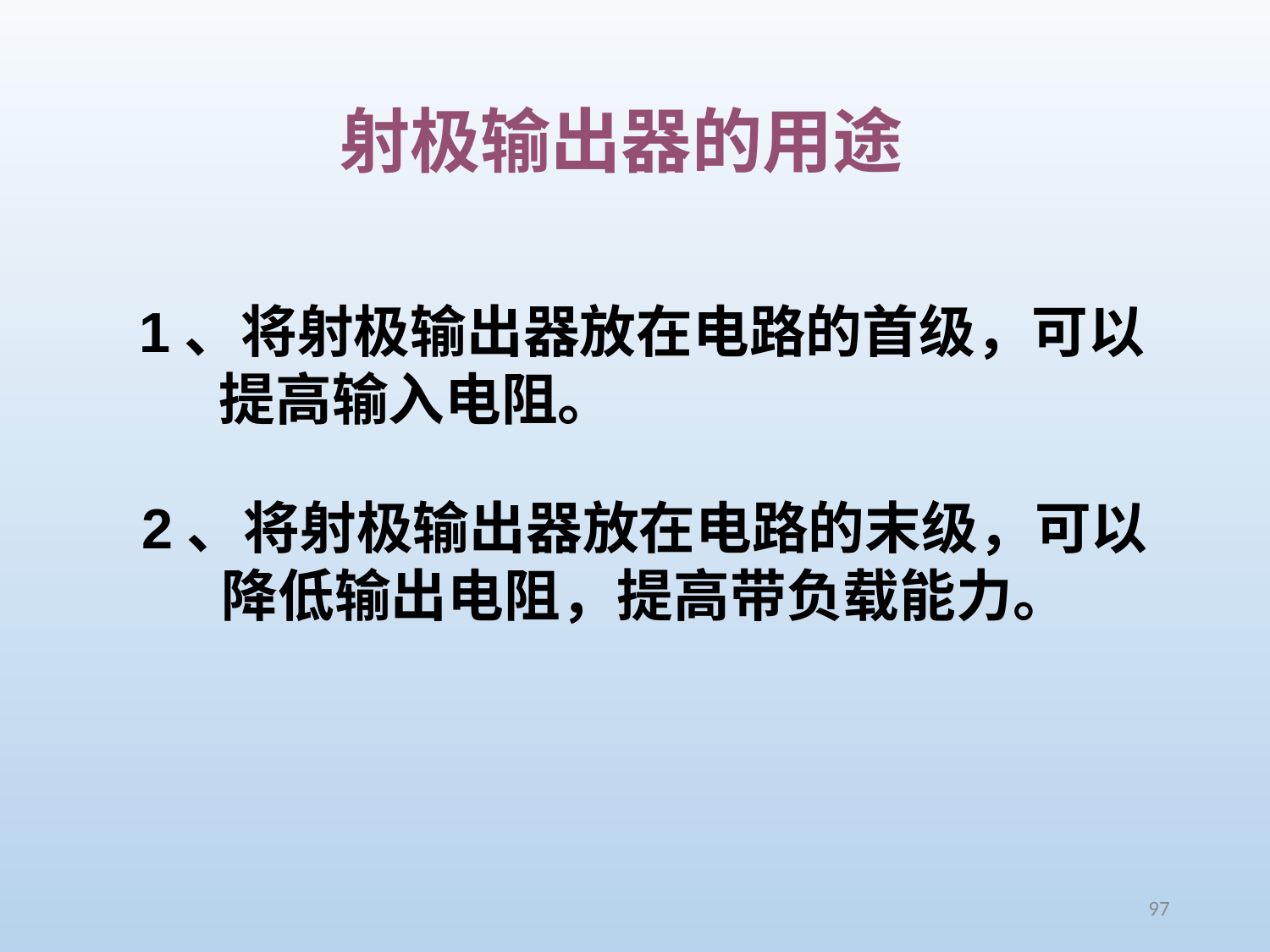

射极输出器的用途
1、将射极输出器放在电路的首级，可以提高输入电阻。
2、将射极输出器放在电路的末级，可以降低输出电阻，提高带负载能力。
97